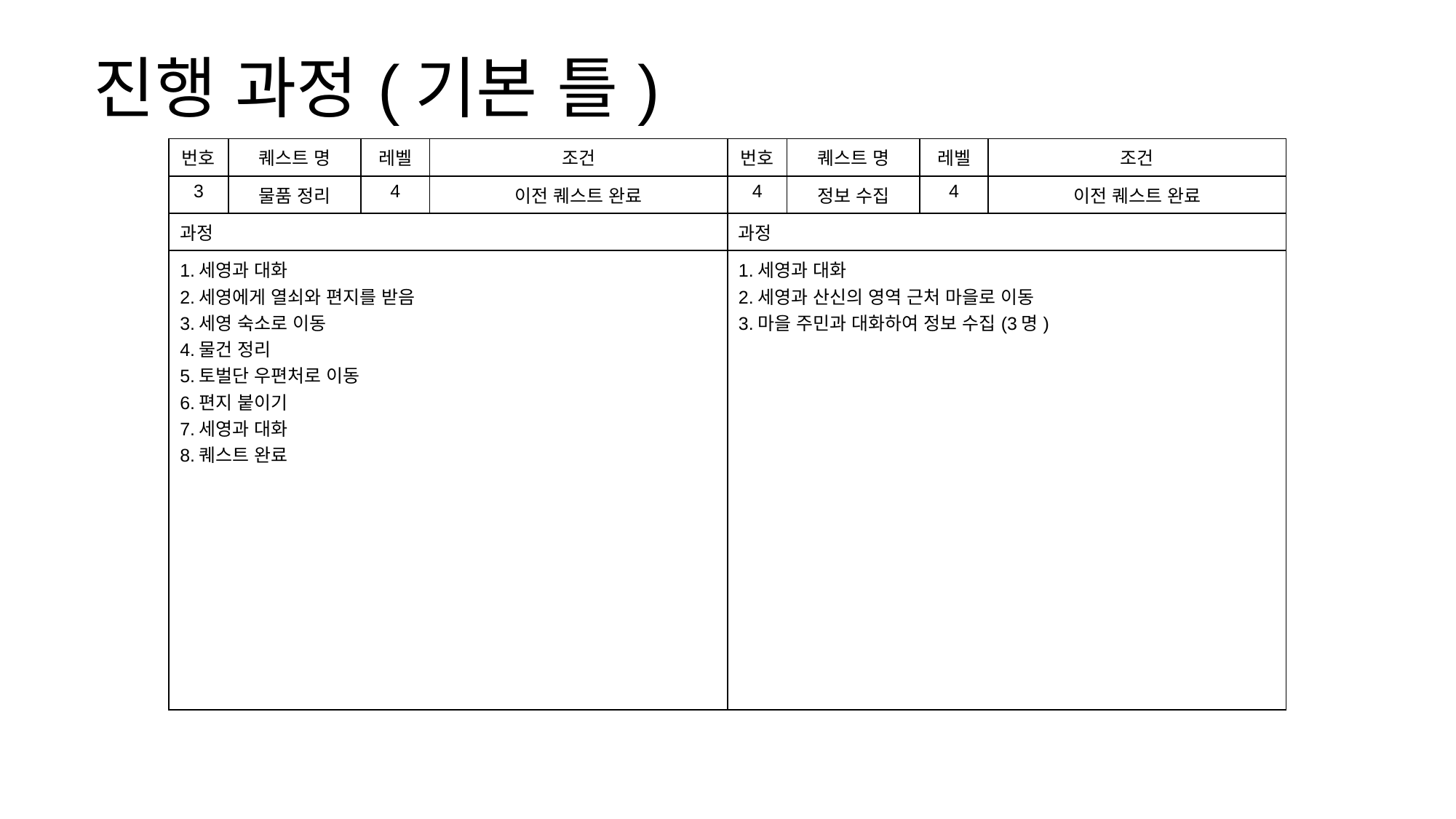

진행 과정(기본 틀)
| 번호 | 퀘스트 명 | 레벨 | 조건 |
| --- | --- | --- | --- |
| 3 | 물품 정리 | 4 | 이전 퀘스트 완료 |
| 과정 |  |  |  |
| 1.세영과 대화 2.세영에게 열쇠와 편지를 받음 3.세영 숙소로 이동 4.물건 정리 5.토벌단 우편처로 이동 6.편지 붙이기 7.세영과 대화 8.퀘스트 완료 |  |  |  |
| 번호 | 퀘스트 명 | 레벨 | 조건 |
| --- | --- | --- | --- |
| 4 | 정보 수집 | 4 | 이전 퀘스트 완료 |
| 과정 |  |  |  |
| 1.세영과 대화 2.세영과 산신의 영역 근처 마을로 이동 3.마을 주민과 대화하여 정보 수집(3명) |  |  |  |